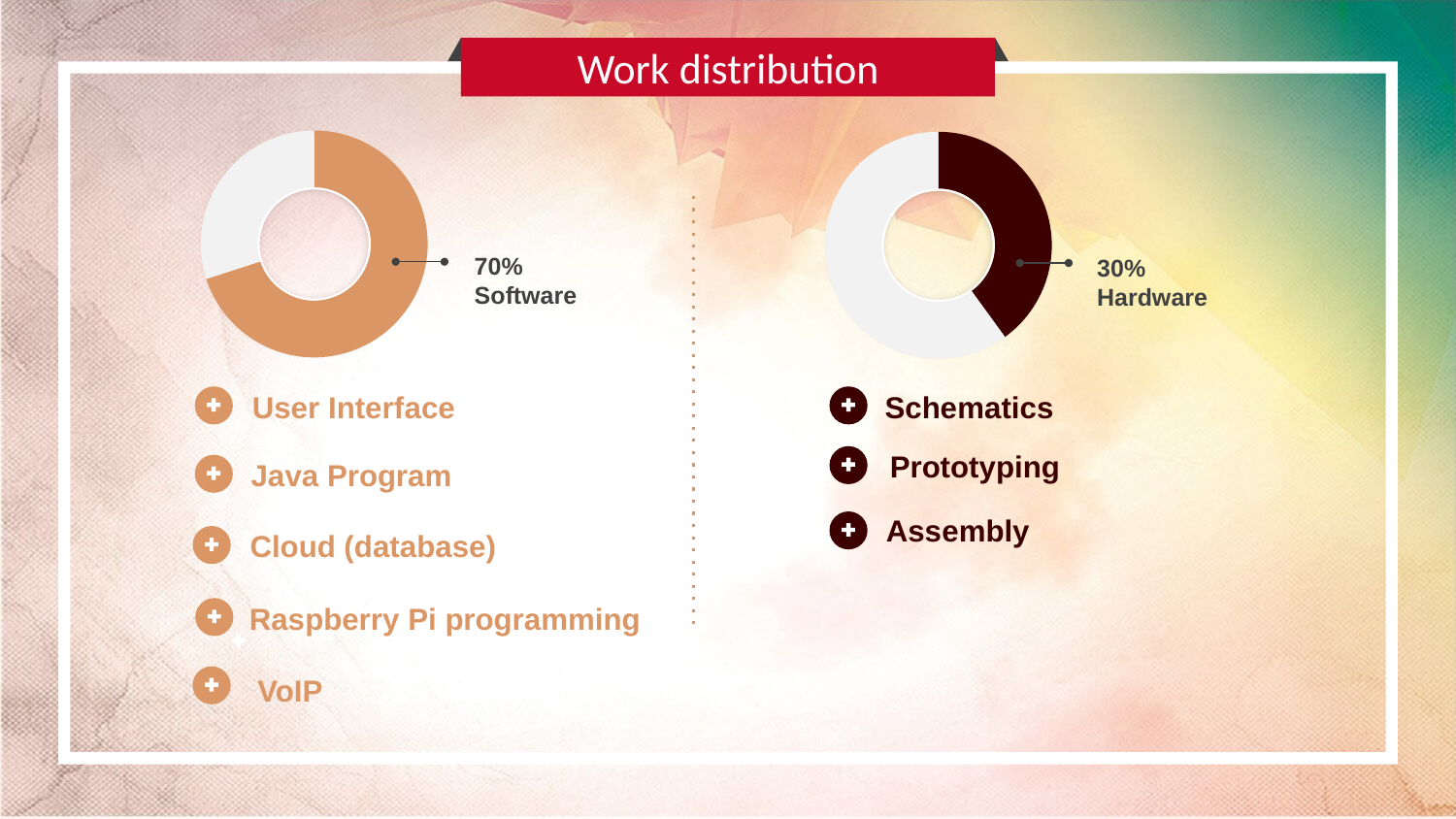

Work distribution

### Chart

| Category | 销售额 |
|---|---|
| 男性 | 0.7 |
| 女性 | 0.3 |
70%
Software

### Chart

| Category | 销售额 |
|---|---|
| 男性 | 0.4 |
| 女性 | 0.6 |
30%
Hardware
User Interface
Schematics

Prototyping

Java Program

Assembly

Cloud (database)

Raspberry Pi programming

VoIP